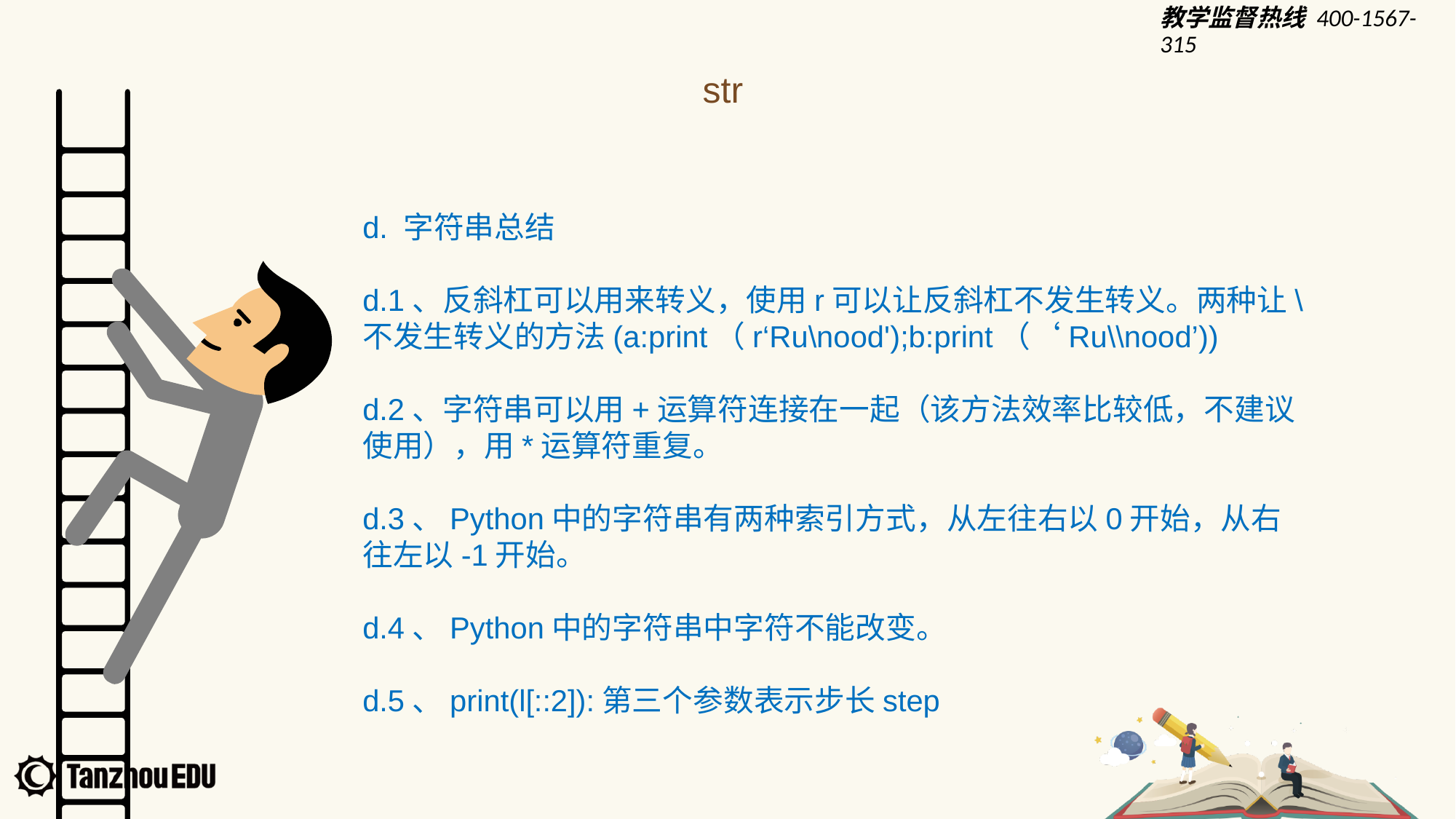

str

d. 字符串总结

d.1、反斜杠可以用来转义，使用r可以让反斜杠不发生转义。两种让\不发生转义的方法(a:print（r‘Ru\nood');b:print（‘Ru\\nood’))

d.2、字符串可以用+运算符连接在一起（该方法效率比较低，不建议使用），用*运算符重复。

d.3、Python中的字符串有两种索引方式，从左往右以0开始，从右往左以-1开始。

d.4、Python中的字符串中字符不能改变。

d.5、print(l[::2]):第三个参数表示步长step